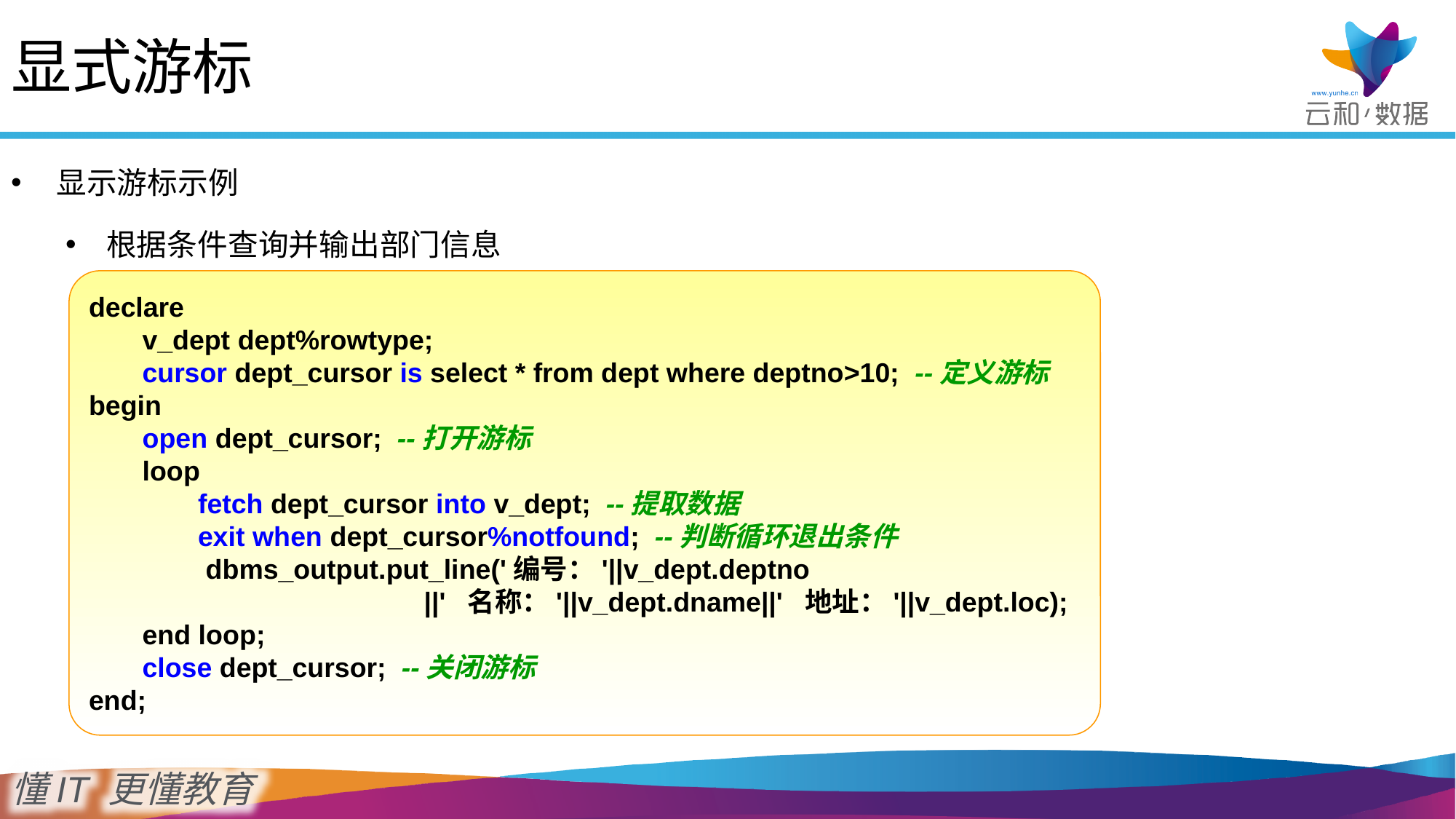

显式游标
显示游标示例
根据条件查询并输出部门信息

declare
	v_dept dept%rowtype;
	cursor dept_cursor is select * from dept where deptno>10;  --定义游标
begin
  	open dept_cursor;  --打开游标
  	loop
    		fetch dept_cursor into v_dept;  --提取数据
    		exit when dept_cursor%notfound;  --判断循环退出条件
   		 dbms_output.put_line('编号：'||v_dept.deptno
				 ||'  名称：'||v_dept.dname||'  地址：'||v_dept.loc);
  	end loop;
  	close dept_cursor;  --关闭游标
end;